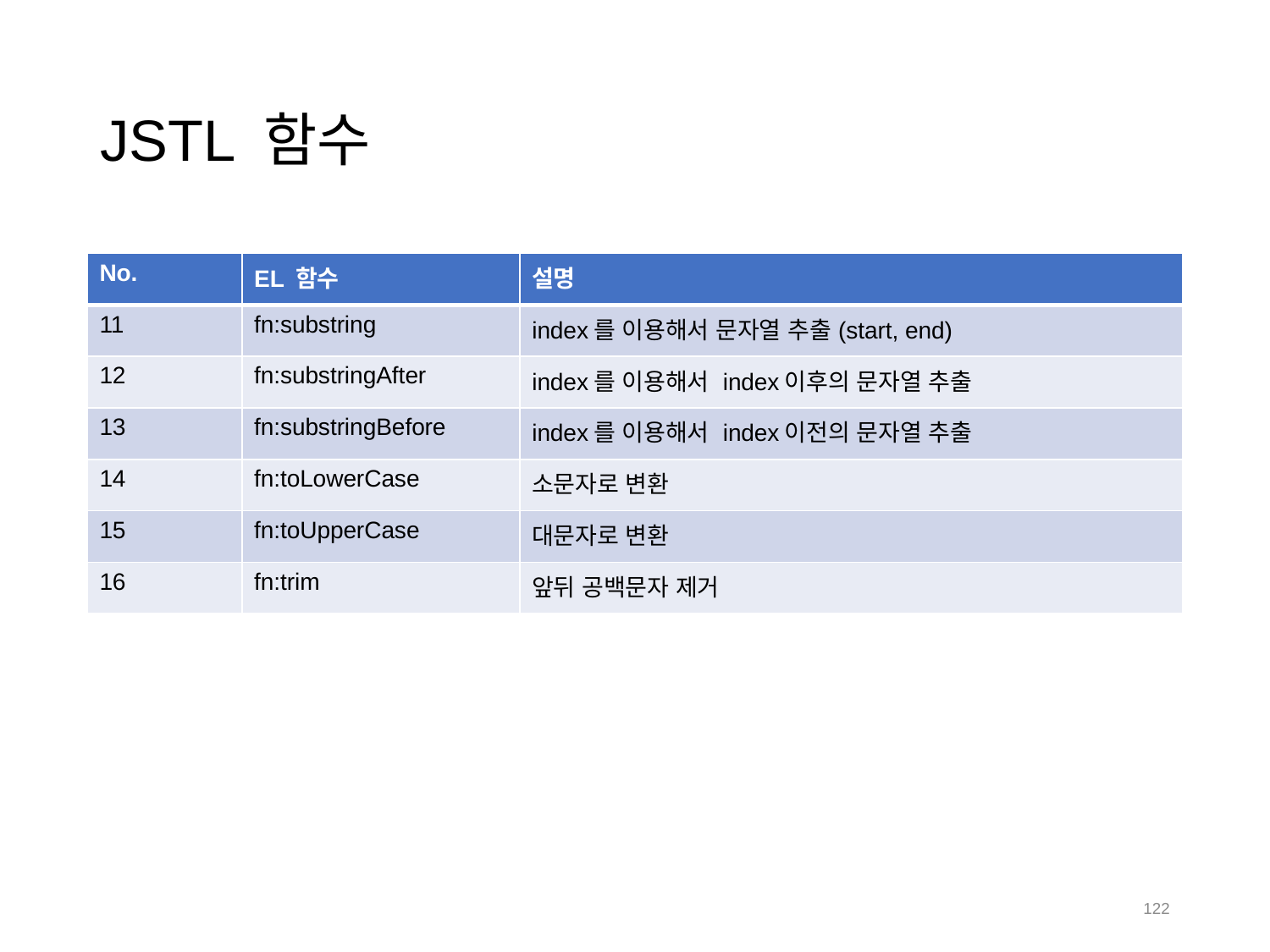

# JSTL 함수
| No. | EL 함수 | 설명 |
| --- | --- | --- |
| 11 | fn:substring | index를 이용해서 문자열 추출(start, end) |
| 12 | fn:substringAfter | index를 이용해서 index이후의 문자열 추출 |
| 13 | fn:substringBefore | index를 이용해서 index이전의 문자열 추출 |
| 14 | fn:toLowerCase | 소문자로 변환 |
| 15 | fn:toUpperCase | 대문자로 변환 |
| 16 | fn:trim | 앞뒤 공백문자 제거 |
122